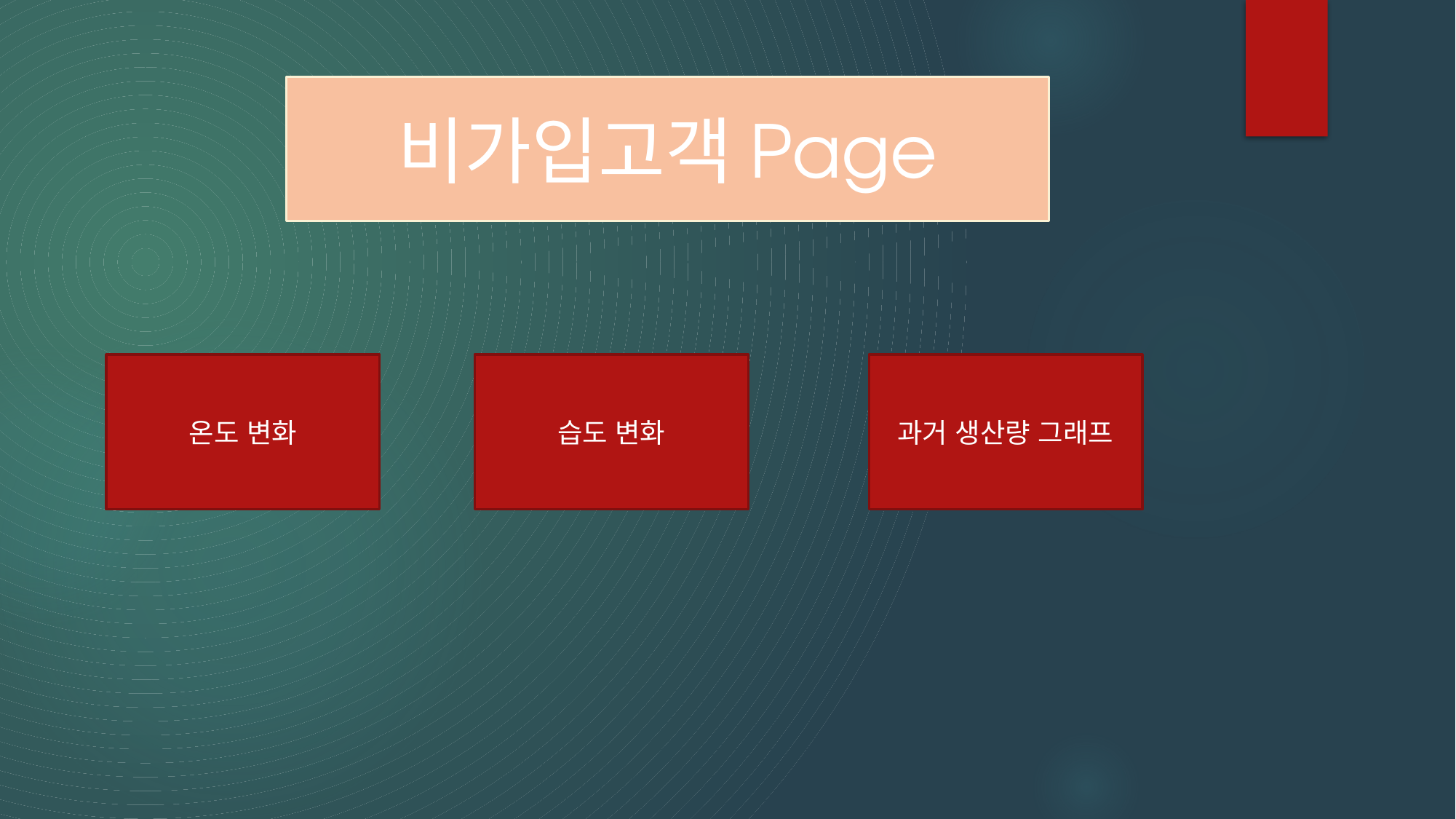

비가입고객Page
온도 변화
습도 변화
과거 생산량 그래프